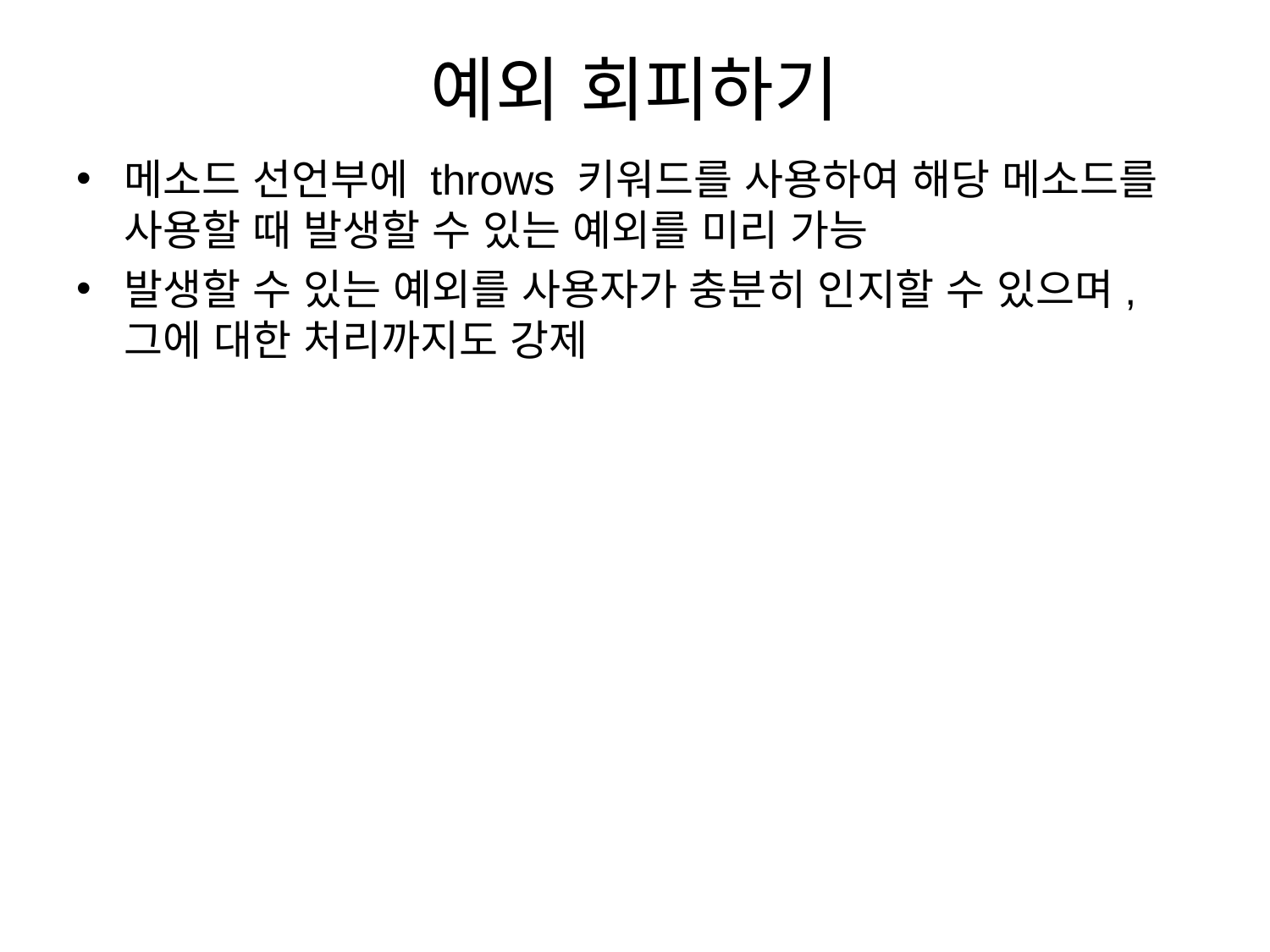

# 예외 회피하기
메소드 선언부에 throws 키워드를 사용하여 해당 메소드를 사용할 때 발생할 수 있는 예외를 미리 가능
발생할 수 있는 예외를 사용자가 충분히 인지할 수 있으며, 그에 대한 처리까지도 강제